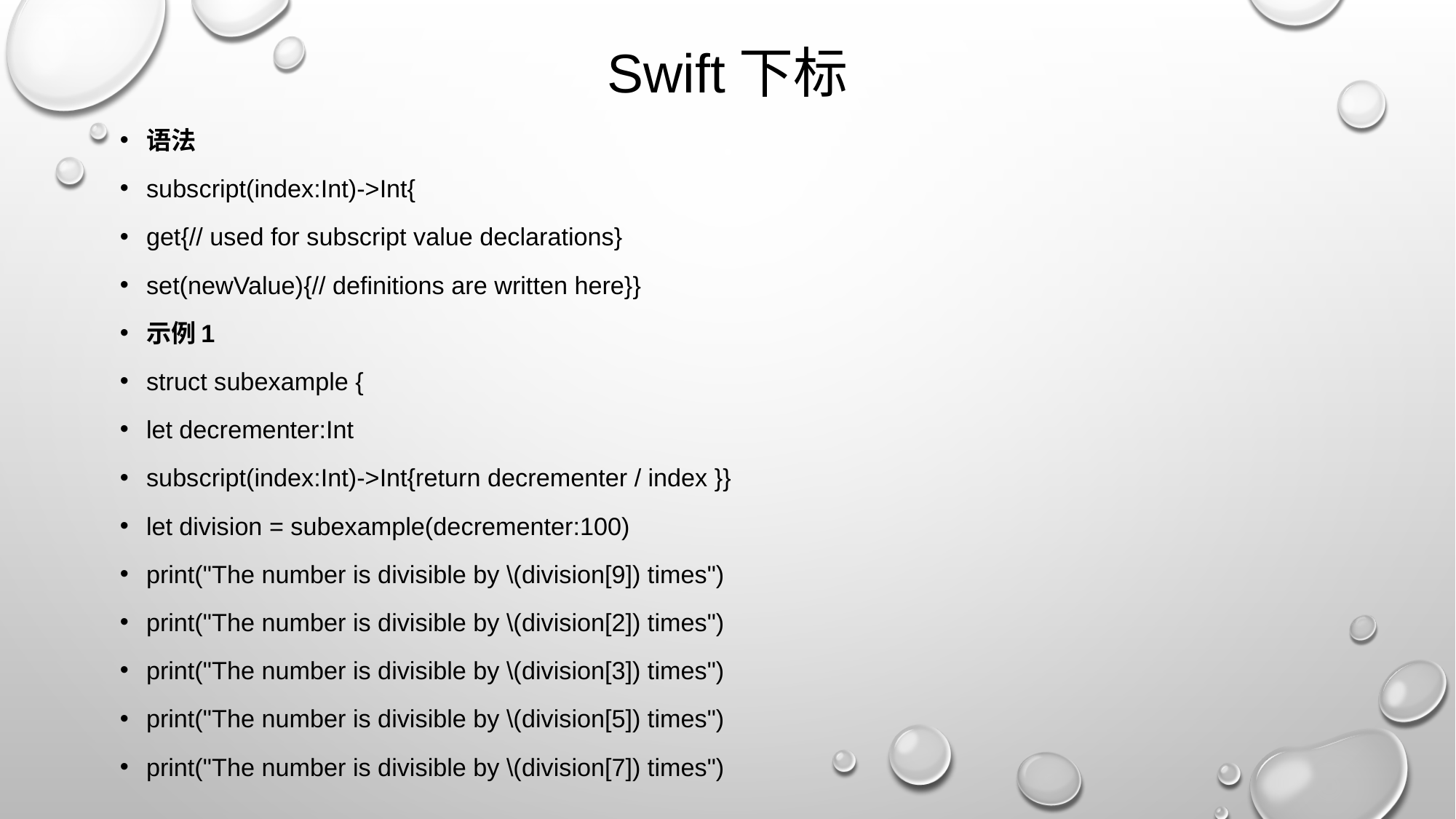

# Swift下标
语法
subscript(index:Int)->Int{
get{// used for subscript value declarations}
set(newValue){// definitions are written here}}
示例1
struct subexample {
let decrementer:Int
subscript(index:Int)->Int{return decrementer / index }}
let division = subexample(decrementer:100)
print("The number is divisible by \(division[9]) times")
print("The number is divisible by \(division[2]) times")
print("The number is divisible by \(division[3]) times")
print("The number is divisible by \(division[5]) times")
print("The number is divisible by \(division[7]) times")